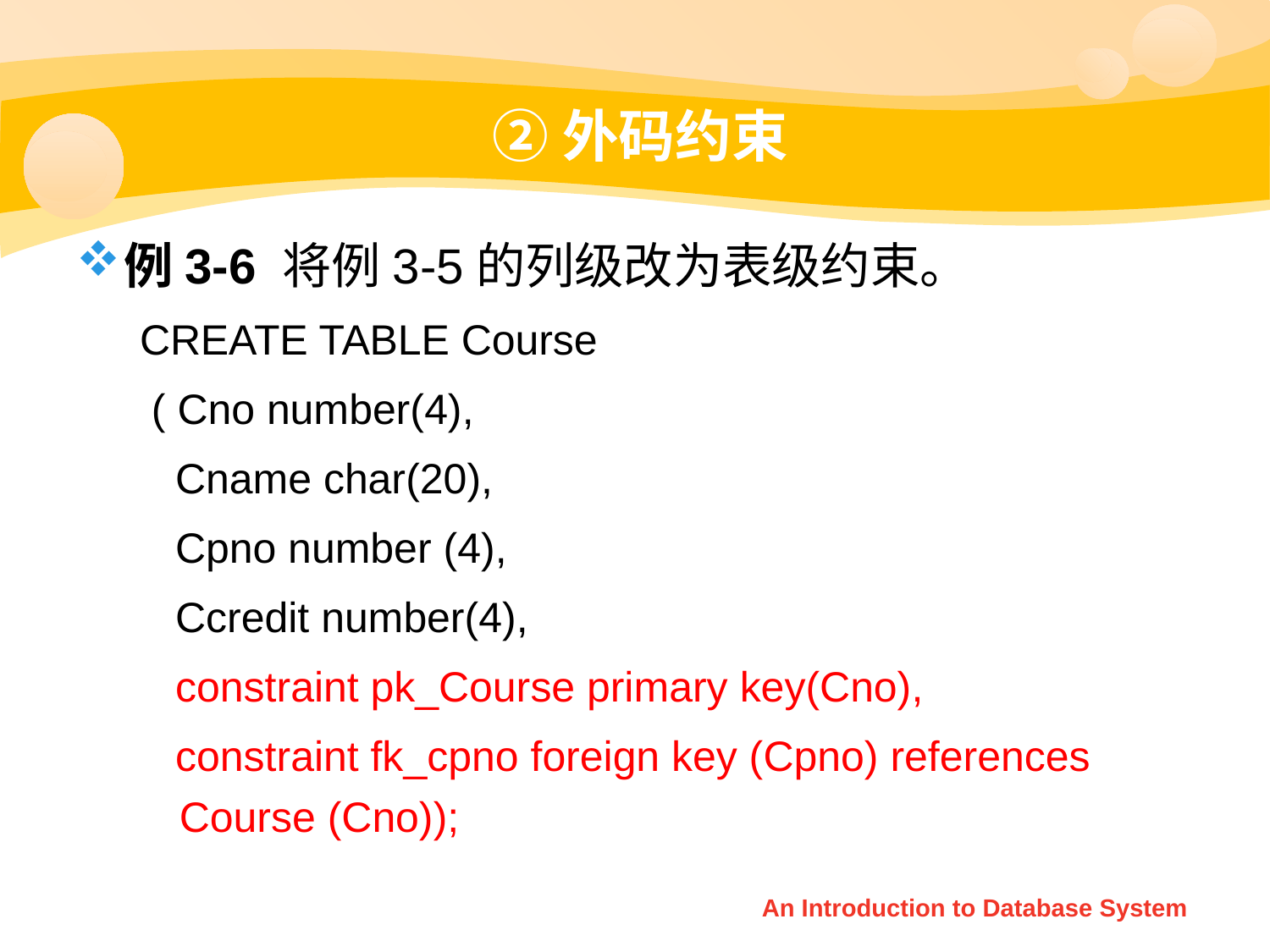

# ②外码约束
例3-6 将例3-5的列级改为表级约束。
CREATE TABLE Course
 ( Cno number(4),
   Cname char(20),
   Cpno number (4),
   Ccredit number(4),
   constraint pk_Course primary key(Cno),
   constraint fk_cpno foreign key (Cpno) references Course (Cno));
An Introduction to Database System